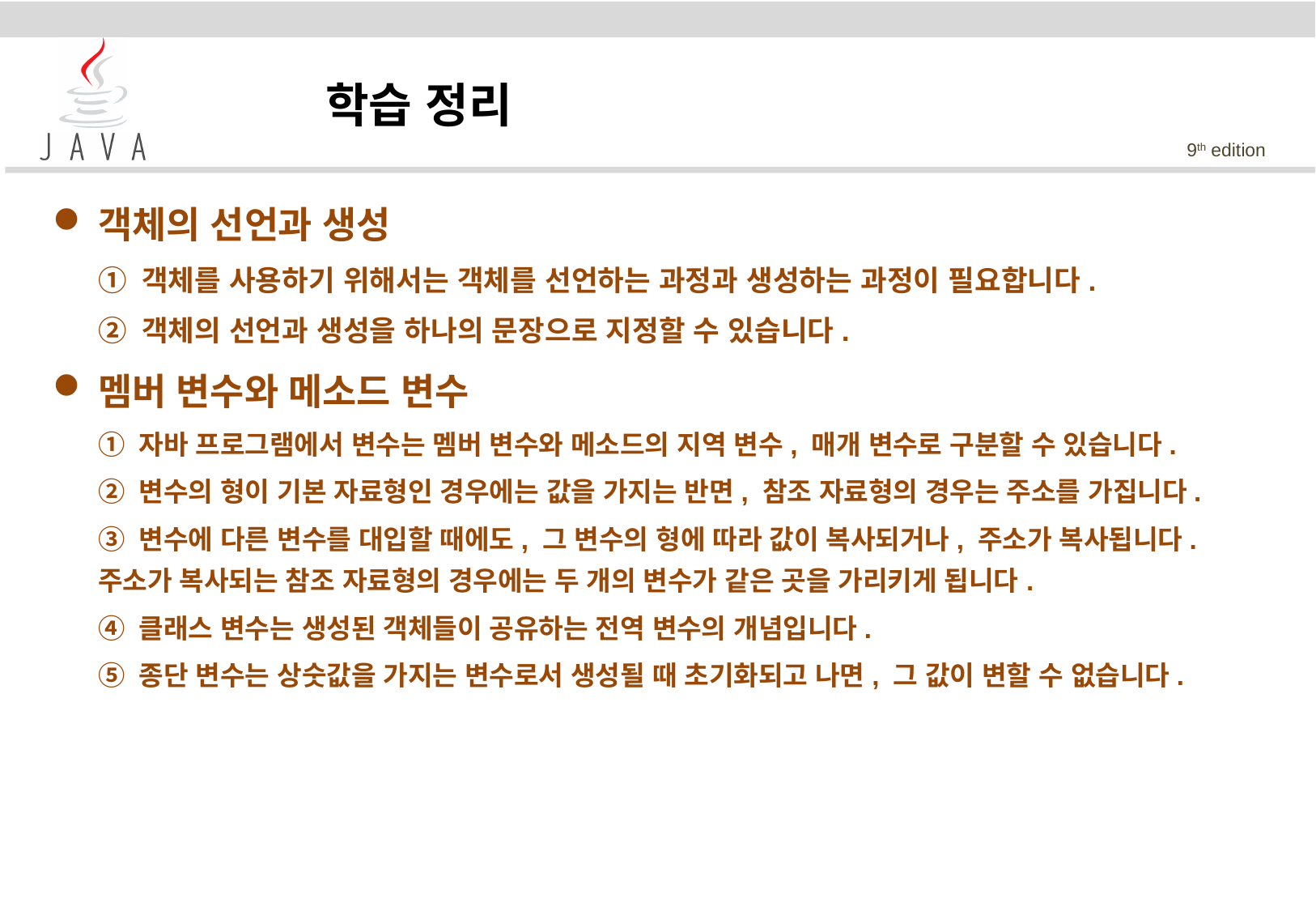

학습 정리
객체의 선언과 생성
	① 객체를 사용하기 위해서는 객체를 선언하는 과정과 생성하는 과정이 필요합니다.
	② 객체의 선언과 생성을 하나의 문장으로 지정할 수 있습니다.
멤버 변수와 메소드 변수
	① 자바 프로그램에서 변수는 멤버 변수와 메소드의 지역 변수, 매개 변수로 구분할 수 있습니다.
	② 변수의 형이 기본 자료형인 경우에는 값을 가지는 반면, 참조 자료형의 경우는 주소를 가집니다.
	③ 변수에 다른 변수를 대입할 때에도, 그 변수의 형에 따라 값이 복사되거나, 주소가 복사됩니다. 주소가 복사되는 참조 자료형의 경우에는 두 개의 변수가 같은 곳을 가리키게 됩니다.
	④ 클래스 변수는 생성된 객체들이 공유하는 전역 변수의 개념입니다.
	⑤ 종단 변수는 상숫값을 가지는 변수로서 생성될 때 초기화되고 나면, 그 값이 변할 수 없습니다.